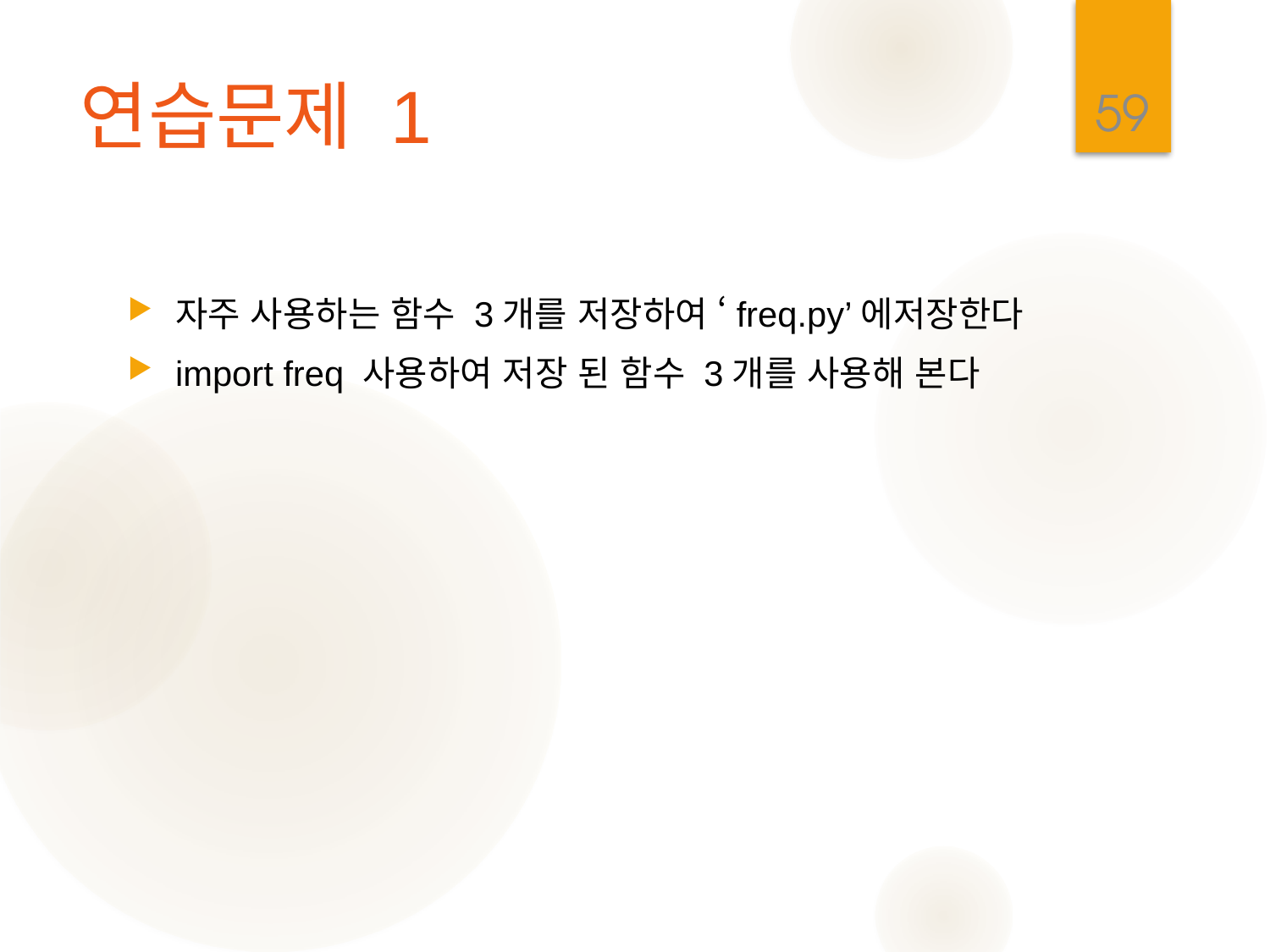

59
# 연습문제 1
자주 사용하는 함수 3개를 저장하여 ‘freq.py’에저장한다
import freq 사용하여 저장 된 함수 3개를 사용해 본다